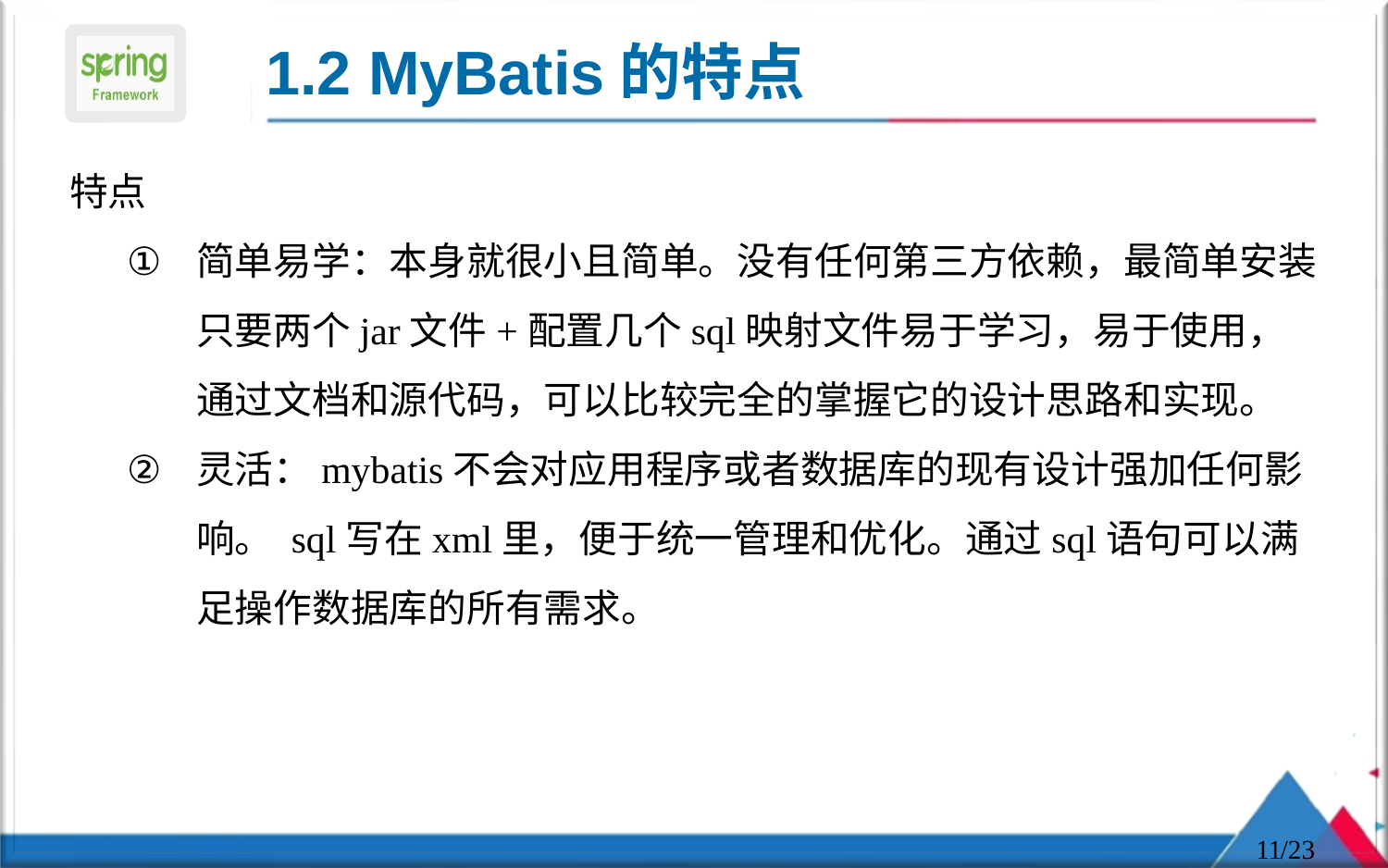

# 1.2 MyBatis的特点
特点
简单易学：本身就很小且简单。没有任何第三方依赖，最简单安装只要两个jar文件+配置几个sql映射文件易于学习，易于使用，通过文档和源代码，可以比较完全的掌握它的设计思路和实现。
灵活：mybatis不会对应用程序或者数据库的现有设计强加任何影响。 sql写在xml里，便于统一管理和优化。通过sql语句可以满足操作数据库的所有需求。

11
/23